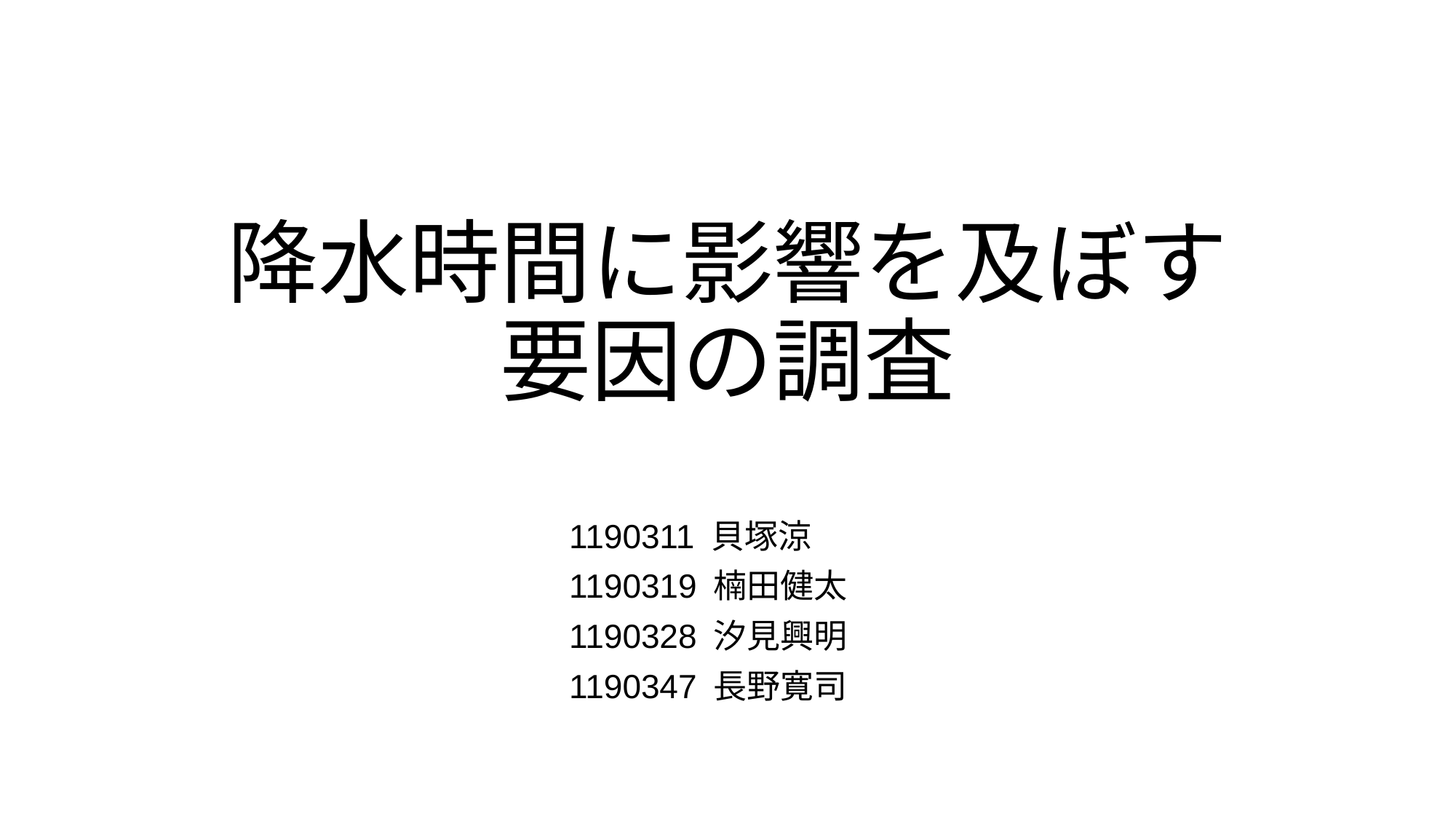

# 降水時間に影響を及ぼす要因の調査
1190311 貝塚涼
1190319 楠田健太
1190328 汐見興明
1190347 長野寛司